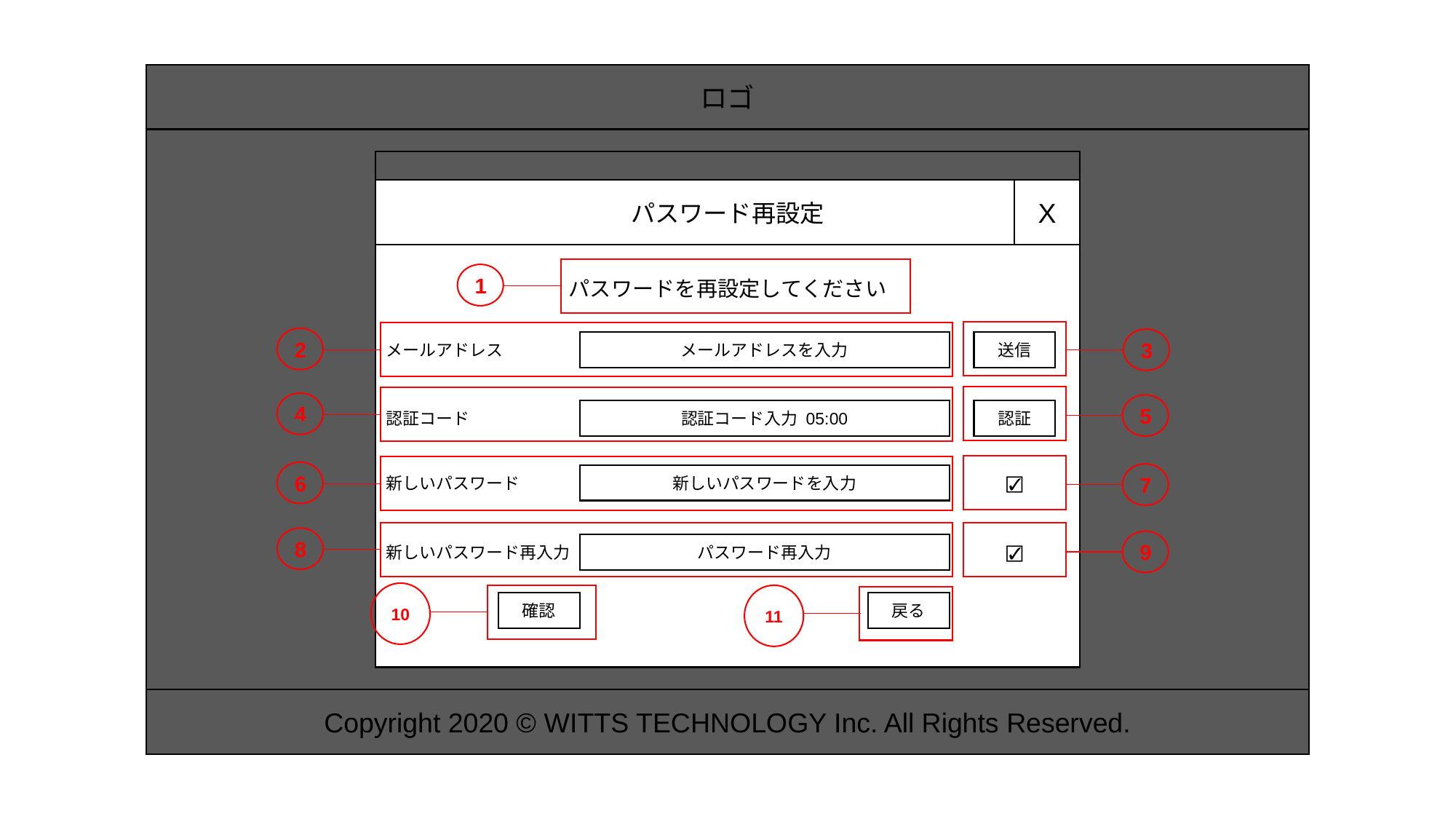

ロゴ
WITTS TECHNOLOGY リクルートシステム
X
パスワード再設定

パスワードを再設定してください

1
メールアドレス

2
送信
メールアドレスを入力
認証コード

4
認証コード入力 05:00
認証
新しいパスワード

6
新しいパスワードを入力
☑
新しいパスワード再入力

8
パスワード再入力
☑

戻る
確認
Copyright 2020 © WITTS TECHNOLOGY Inc. All Rights Reserved.

3

5

7

9
10
11